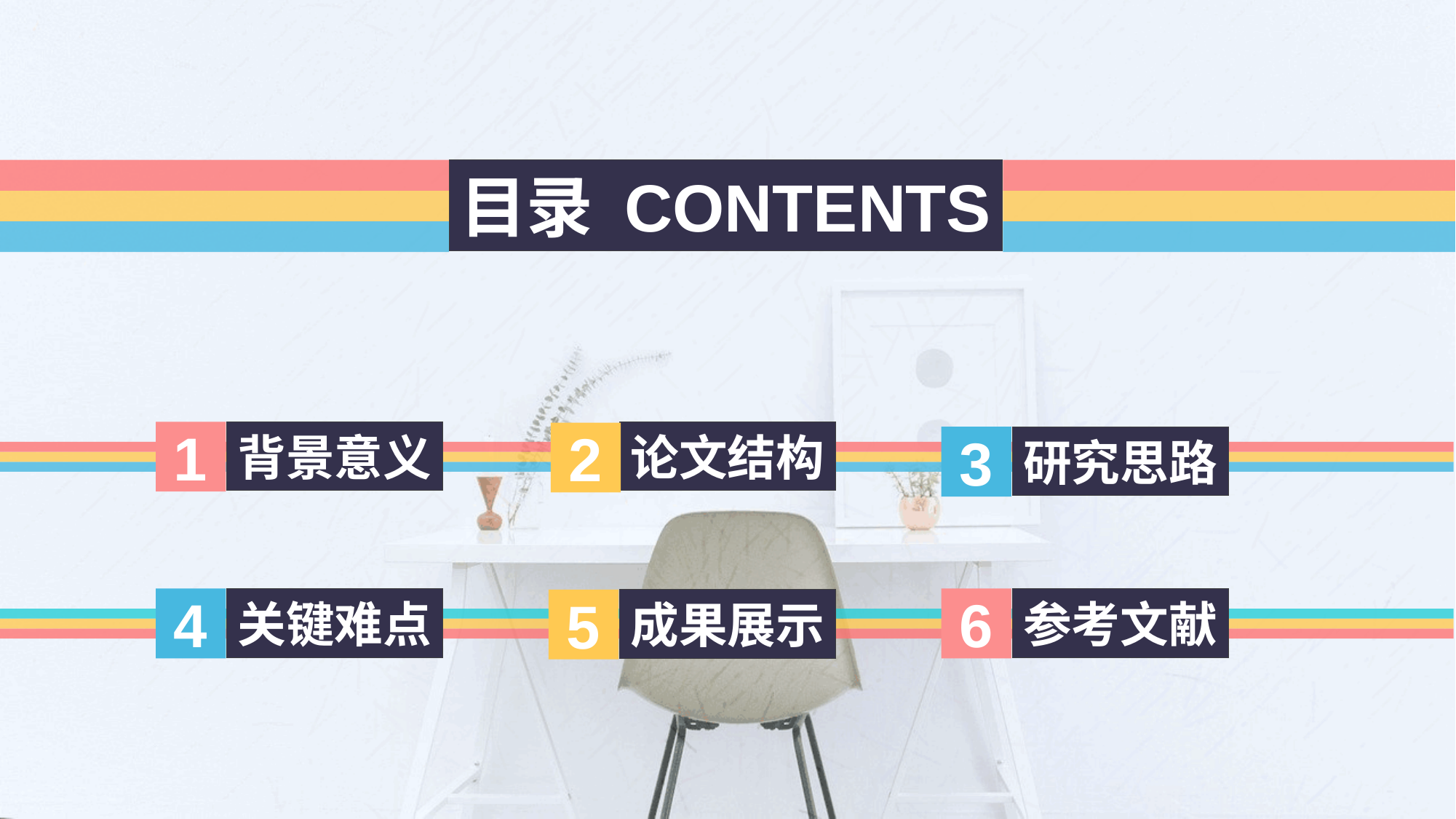

目录 CONTENTS
1
背景意义
论文结构
研究思路
2
3

4
参考文献
关键难点
成果展示
6
5